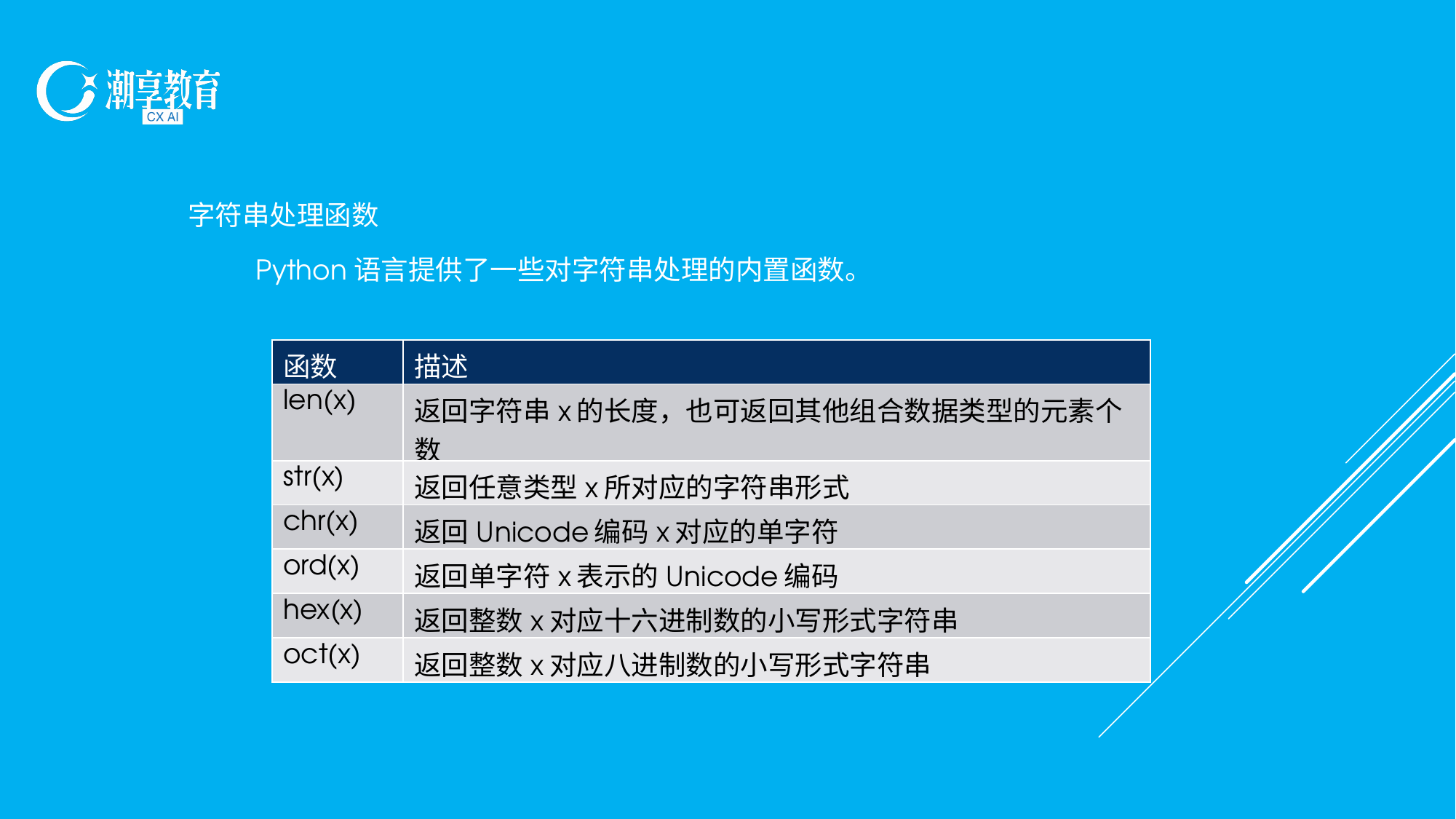

字符串处理函数
Python语言提供了一些对字符串处理的内置函数。
| 函数 | 描述 |
| --- | --- |
| len(x) | 返回字符串x的长度，也可返回其他组合数据类型的元素个数 |
| str(x) | 返回任意类型x所对应的字符串形式 |
| chr(x) | 返回Unicode编码x对应的单字符 |
| ord(x) | 返回单字符x表示的Unicode编码 |
| hex(x) | 返回整数x对应十六进制数的小写形式字符串 |
| oct(x) | 返回整数x对应八进制数的小写形式字符串 |